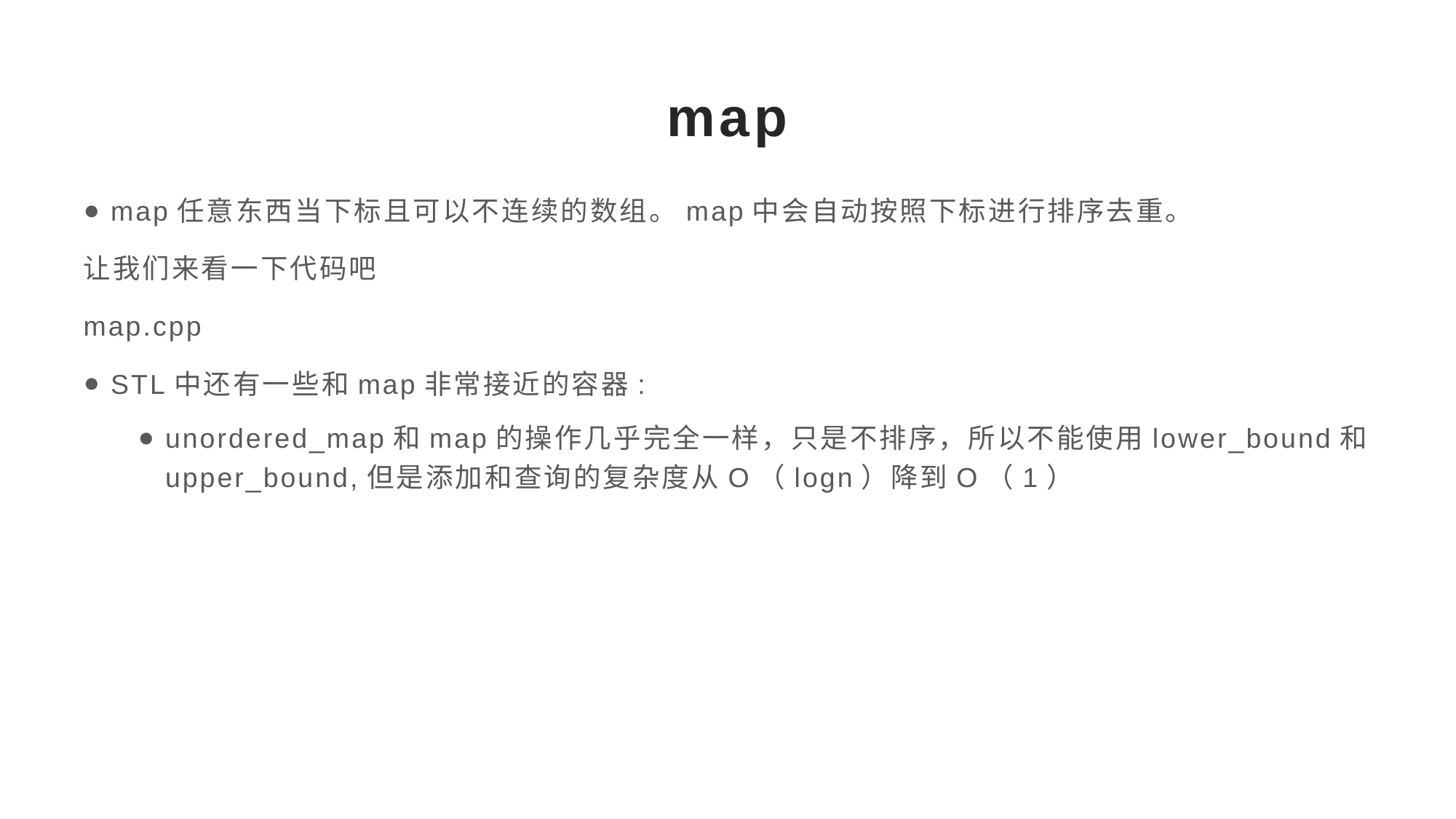

# map
map任意东西当下标且可以不连续的数组。map中会自动按照下标进行排序去重。
让我们来看一下代码吧
map.cpp
STL中还有一些和map非常接近的容器:
unordered_map和map的操作几乎完全一样，只是不排序，所以不能使用lower_bound和upper_bound,但是添加和查询的复杂度从O（logn）降到O（1）